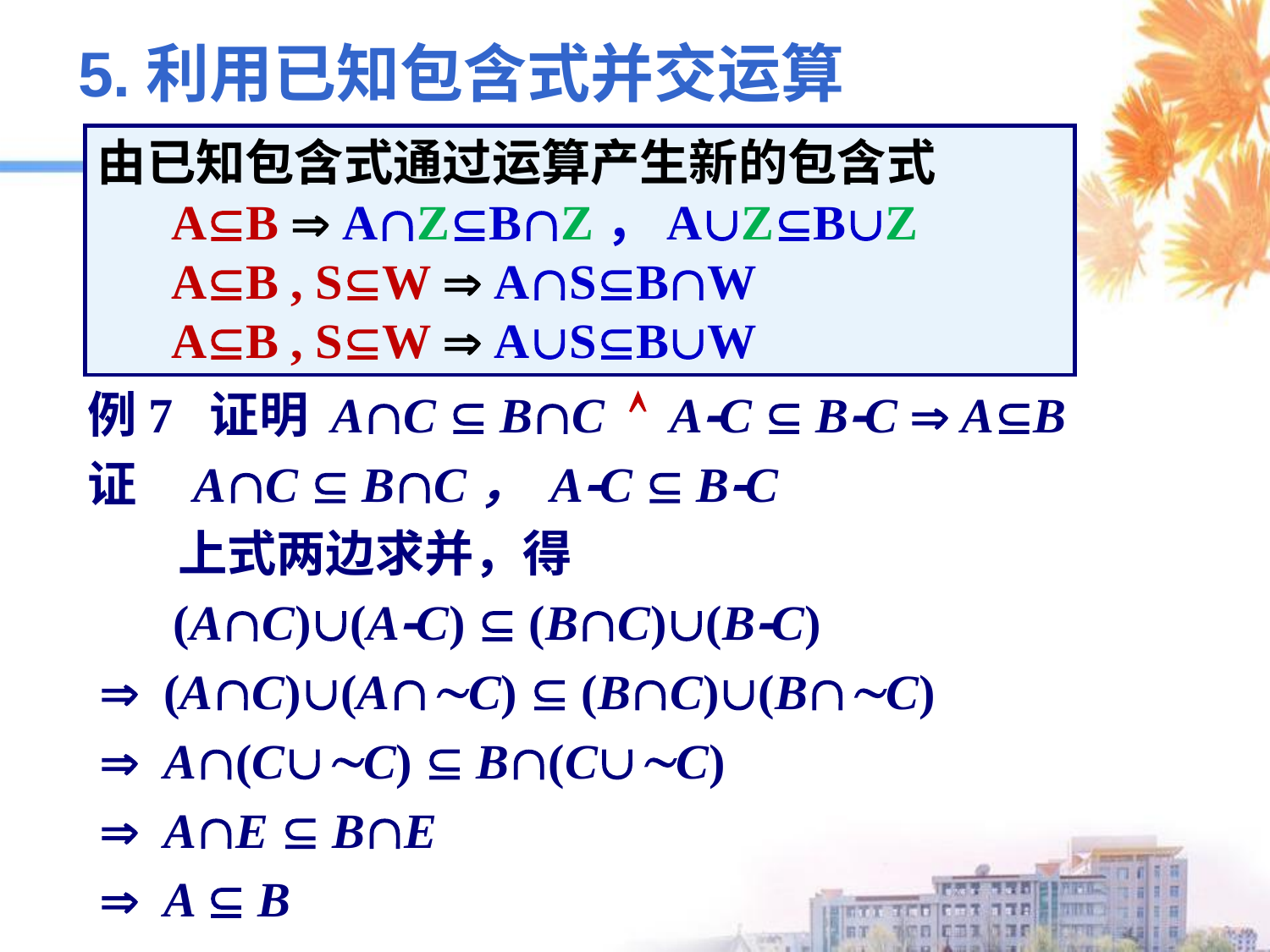

# 5.利用已知包含式并交运算
由已知包含式通过运算产生新的包含式
      A⊆B ⇒ A∩Z⊆B∩Z，A∪Z⊆B∪Z
      A⊆B , S⊆W ⇒ A∩S⊆B∩W
      A⊆B , S⊆W ⇒ A∪S⊆B∪W
例7  证明 A∩C ⊆ B∩C  ∧  A−C ⊆ B−C ⇒ A⊆B
证    A∩C ⊆ B∩C， A−C ⊆ B−C
       上式两边求并，得
       (A∩C)∪(A−C) ⊆ (B∩C)∪(B−C)
 ⇒  (A∩C)∪(A∩∼C) ⊆ (B∩C)∪(B∩∼C)
 ⇒  A∩(C∪∼C) ⊆ B∩(C∪∼C)
 ⇒  A∩E ⊆ B∩E
 ⇒  A ⊆ B
30